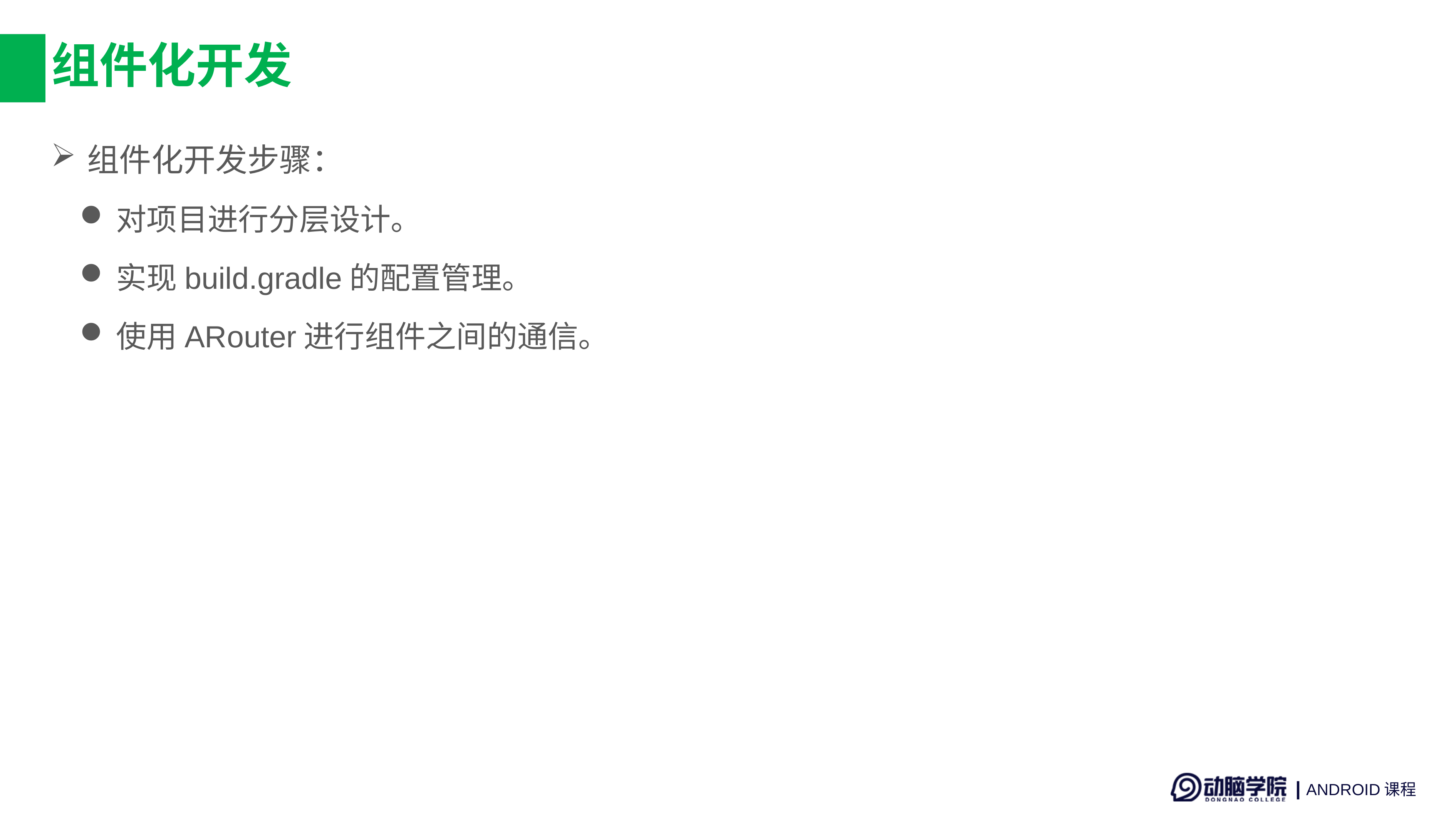

# 组件化开发
组件化开发步骤：
对项目进行分层设计。
实现build.gradle的配置管理。
使用ARouter进行组件之间的通信。